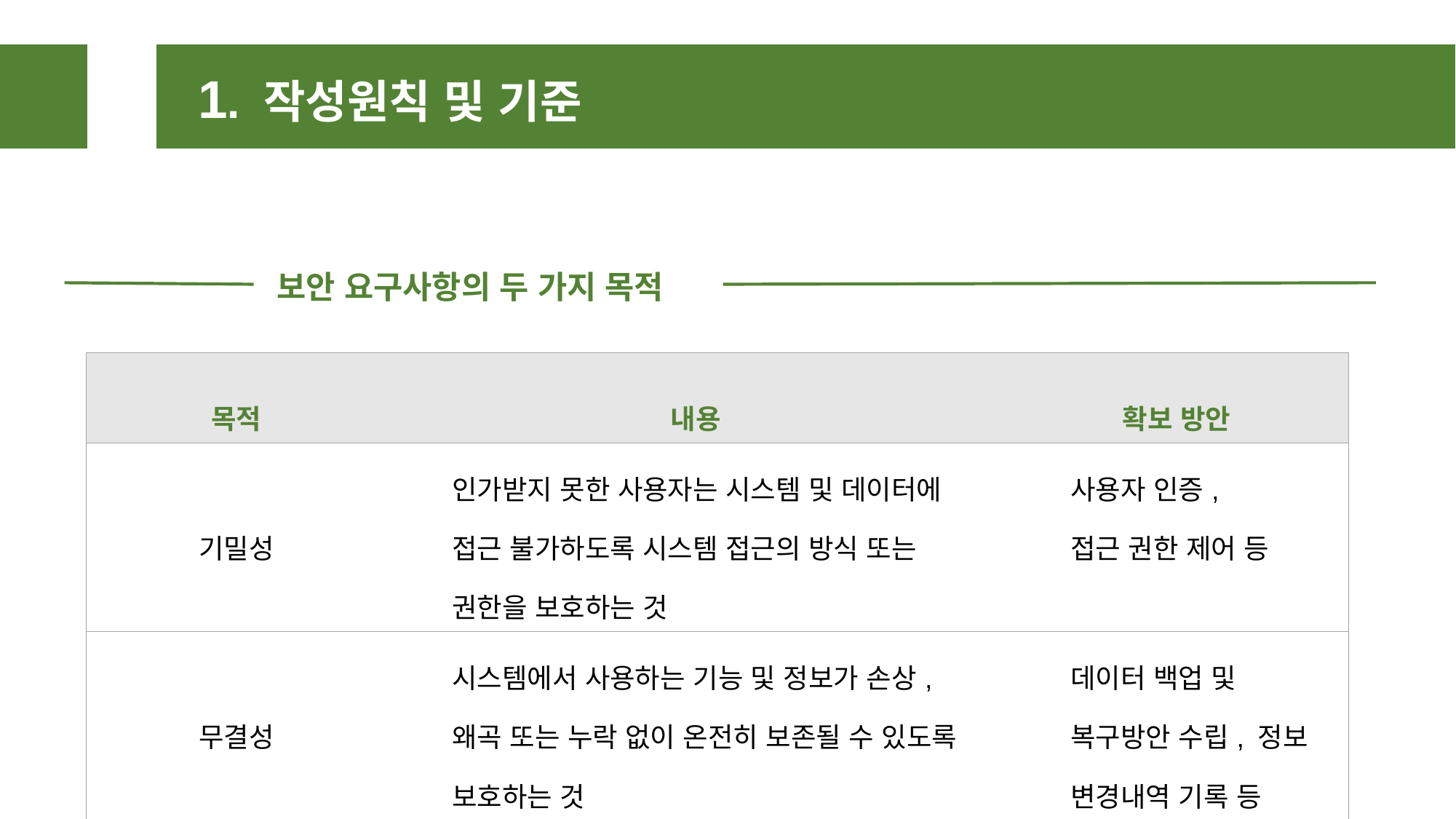

1. 작성원칙 및 기준
보안 요구사항의 두 가지 목적
| 목적 | 내용 | 확보 방안 |
| --- | --- | --- |
| 기밀성 | 인가받지 못한 사용자는 시스템 및 데이터에 접근 불가하도록 시스템 접근의 방식 또는 권한을 보호하는 것 | 사용자 인증, 접근 권한 제어 등 |
| 무결성 | 시스템에서 사용하는 기능 및 정보가 손상, 왜곡 또는 누락 없이 온전히 보존될 수 있도록 보호하는 것 | 데이터 백업 및 복구방안 수립, 정보 변경내역 기록 등 |